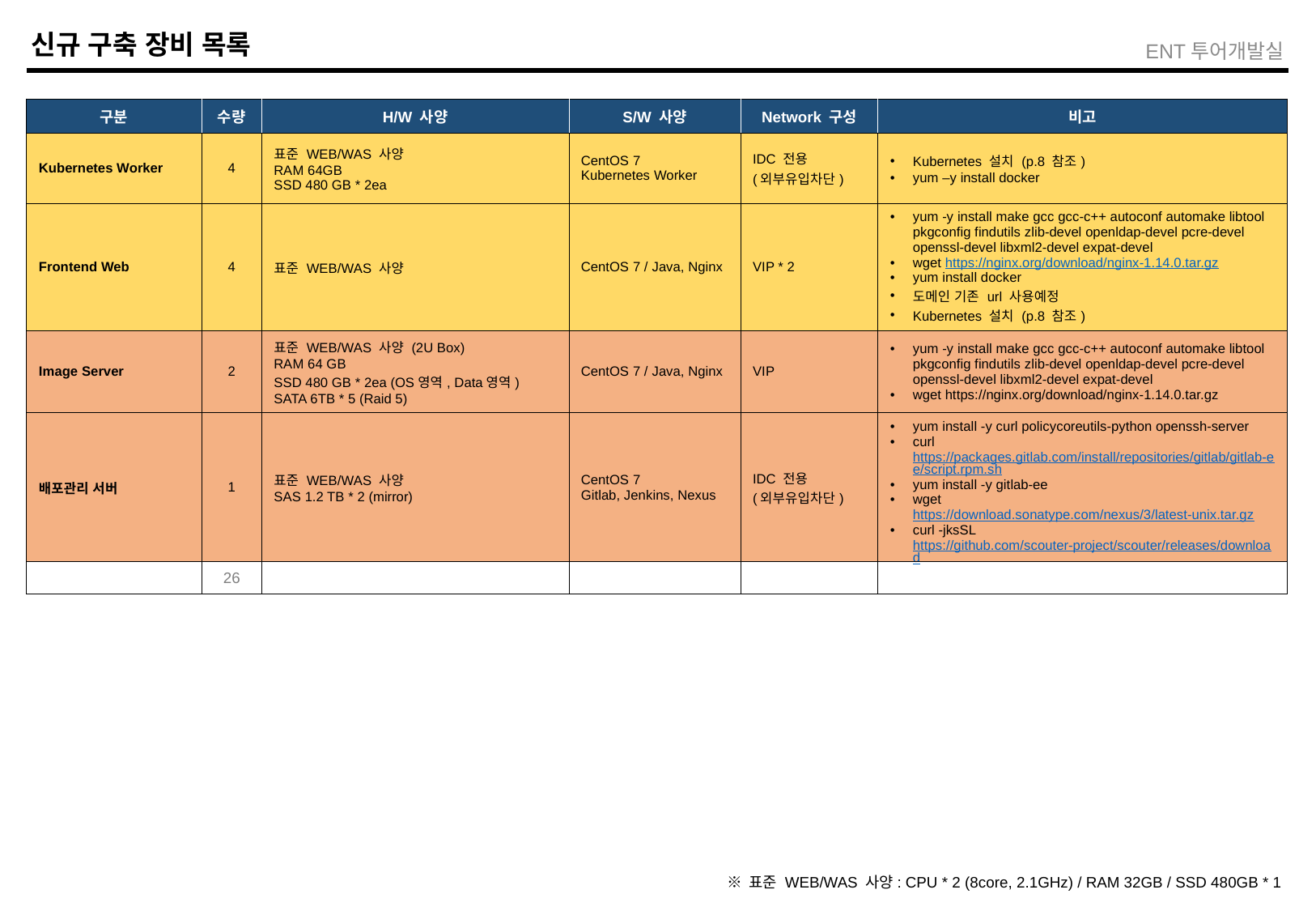

# 신규 구축 장비 목록
ENT투어개발실
| 구분 | 수량 | H/W 사양 | S/W 사양 | Network 구성 | 비고 |
| --- | --- | --- | --- | --- | --- |
| Kubernetes Worker | 4 | 표준 WEB/WAS 사양 RAM 64GB SSD 480 GB \* 2ea | CentOS 7 Kubernetes Worker | IDC 전용 (외부유입차단) | Kubernetes 설치 (p.8 참조) yum –y install docker |
| Frontend Web | 4 | 표준 WEB/WAS 사양 | CentOS 7 / Java, Nginx | VIP \* 2 | yum -y install make gcc gcc-c++ autoconf automake libtool pkgconfig findutils zlib-devel openldap-devel pcre-devel openssl-devel libxml2-devel expat-devel wget https://nginx.org/download/nginx-1.14.0.tar.gz yum install docker 도메인 기존 url 사용예정 Kubernetes 설치 (p.8 참조) |
| Image Server | 2 | 표준 WEB/WAS 사양 (2U Box) RAM 64 GB SSD 480 GB \* 2ea (OS영역, Data영역) SATA 6TB \* 5 (Raid 5) | CentOS 7 / Java, Nginx | VIP | yum -y install make gcc gcc-c++ autoconf automake libtool pkgconfig findutils zlib-devel openldap-devel pcre-devel openssl-devel libxml2-devel expat-devel wget https://nginx.org/download/nginx-1.14.0.tar.gz |
| 배포관리 서버 | 1 | 표준 WEB/WAS 사양 SAS 1.2 TB \* 2 (mirror) | CentOS 7 Gitlab, Jenkins, Nexus | IDC 전용 (외부유입차단) | yum install -y curl policycoreutils-python openssh-server curl https://packages.gitlab.com/install/repositories/gitlab/gitlab-ee/script.rpm.sh yum install -y gitlab-ee wget https://download.sonatype.com/nexus/3/latest-unix.tar.gz curl -jksSL https://github.com/scouter-project/scouter/releases/download |
|  | 26 |  |  |  |  |
※ 표준 WEB/WAS 사양: CPU * 2 (8core, 2.1GHz) / RAM 32GB / SSD 480GB * 1